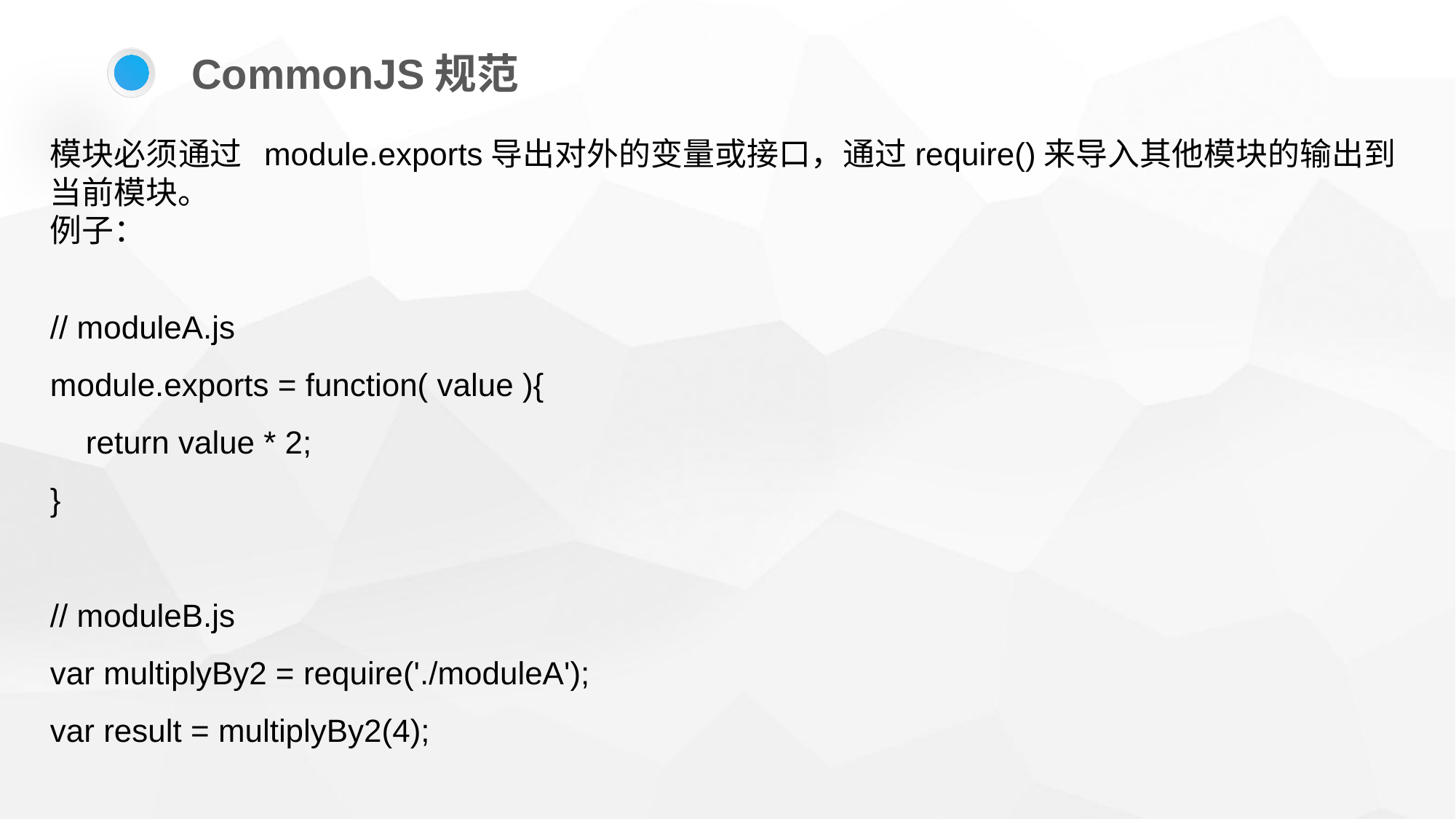

CommonJS规范

模块必须通过  module.exports导出对外的变量或接口，通过require()来导入其他模块的输出到当前模块。
例子：

// moduleA.js
module.exports = function( value ){
    return value * 2;
}

// moduleB.js
var multiplyBy2 = require('./moduleA');
var result = multiplyBy2(4);